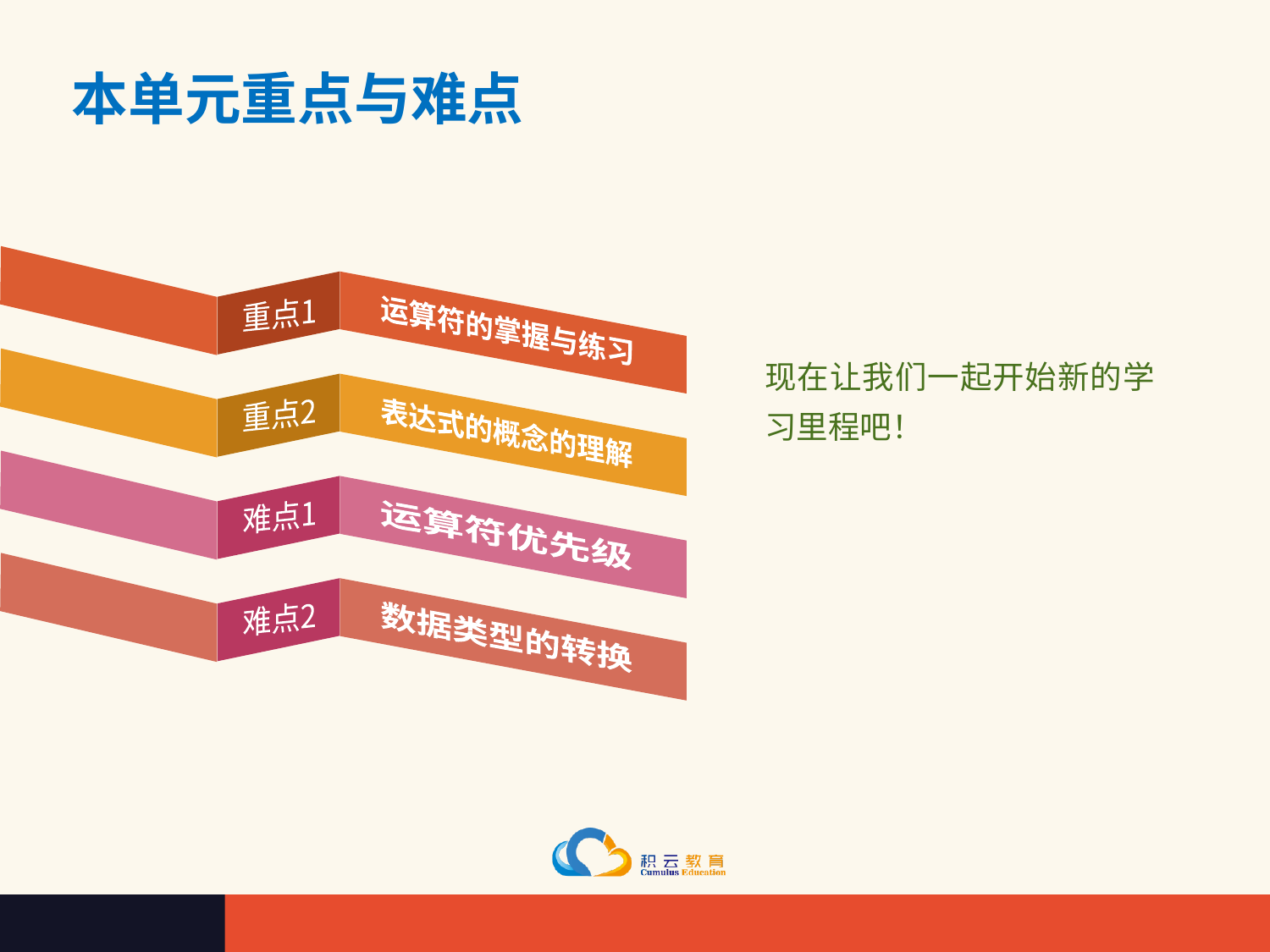

# 本单元重点与难点

运算符的掌握与练习
重点1
现在让我们一起开始新的学习里程吧！

重点2
表达式的概念的理解

难点1
运算符优先级

难点2
数据类型的转换